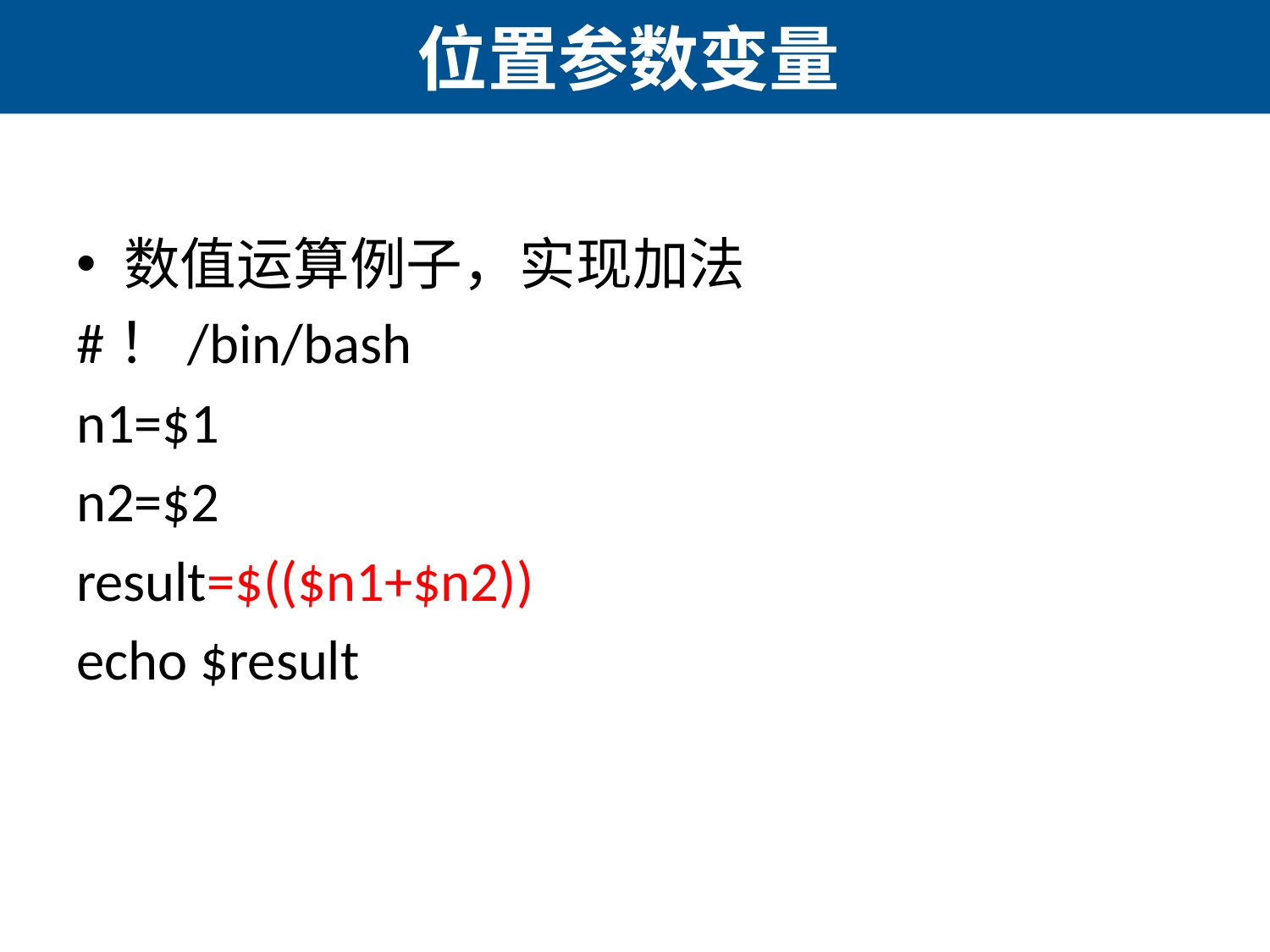

# 位置参数变量
数值运算例子，实现加法
#！/bin/bash
n1=$1
n2=$2
result=$(($n1+$n2))
echo $result